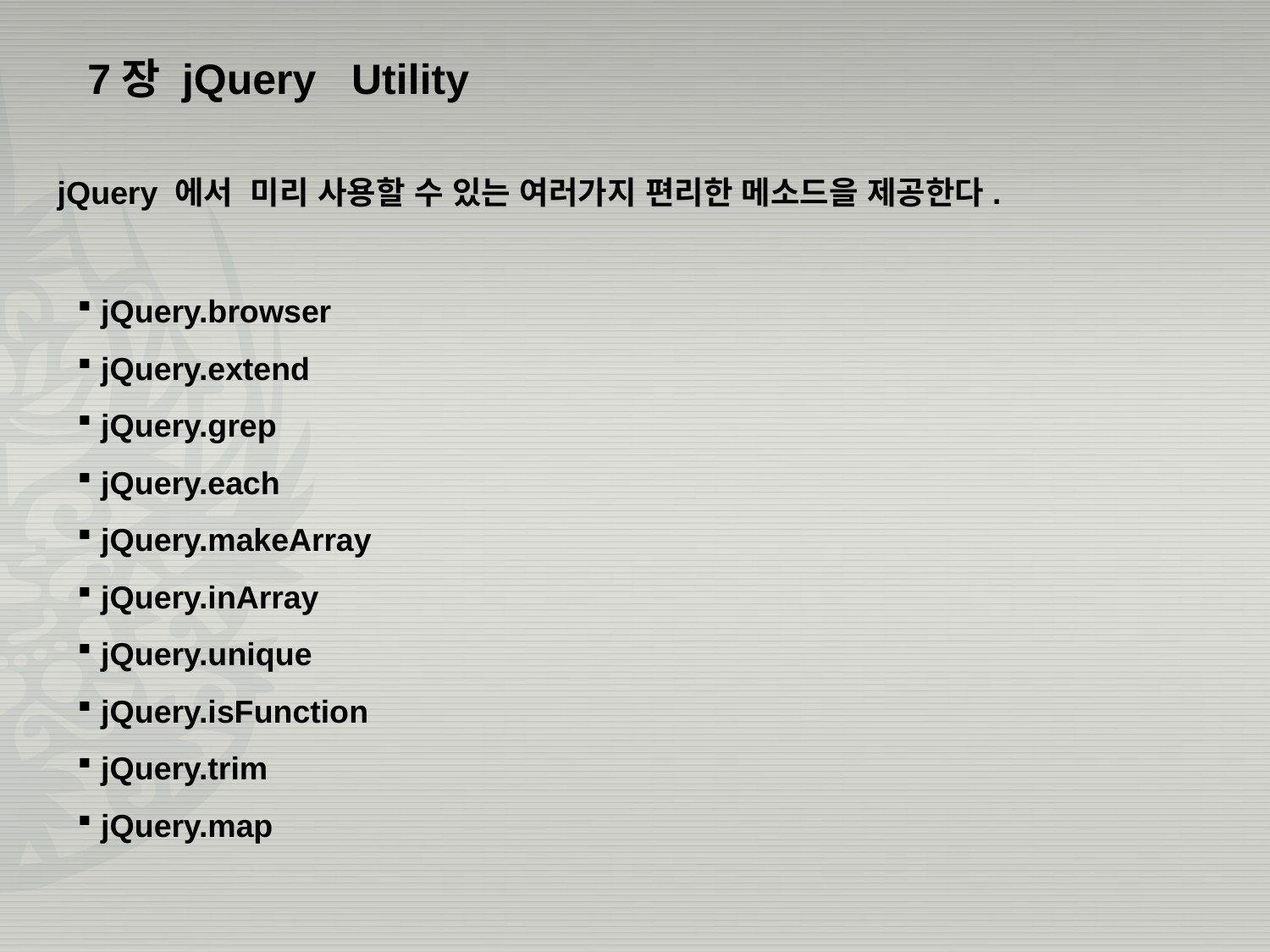

7장 jQuery   Utility
jQuery 에서  미리 사용할 수 있는 여러가지 편리한 메소드을 제공한다.
 jQuery.browser
 jQuery.extend
 jQuery.grep
 jQuery.each
 jQuery.makeArray
 jQuery.inArray
 jQuery.unique
 jQuery.isFunction
 jQuery.trim
 jQuery.map